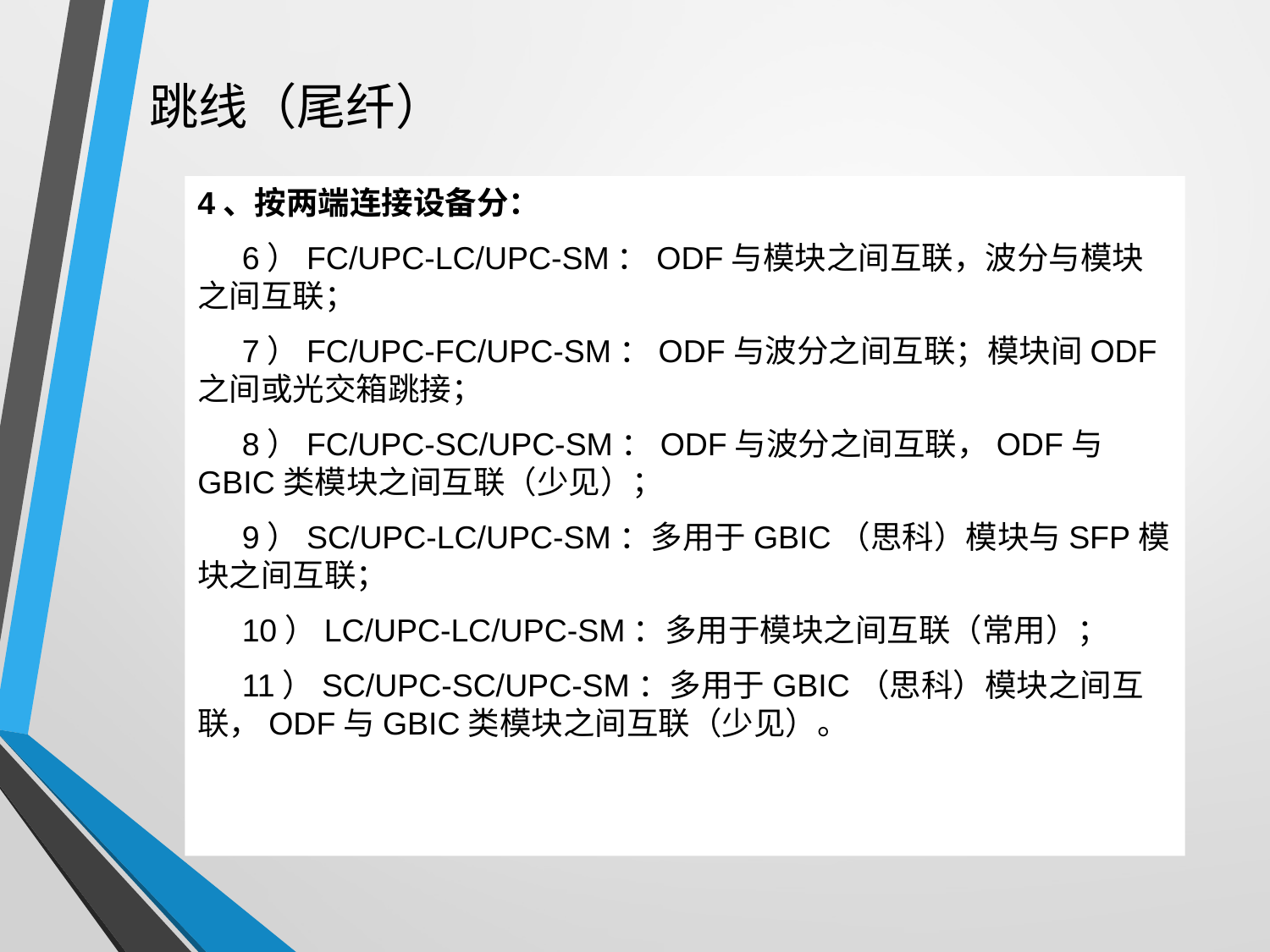

跳线（尾纤）
4、按两端连接设备分：
     6）FC/UPC-LC/UPC-SM：ODF与模块之间互联，波分与模块之间互联；
     7）FC/UPC-FC/UPC-SM：ODF与波分之间互联；模块间ODF之间或光交箱跳接；
     8）FC/UPC-SC/UPC-SM：ODF与波分之间互联，ODF与GBIC类模块之间互联（少见）；
     9）SC/UPC-LC/UPC-SM：多用于GBIC（思科）模块与SFP模块之间互联；
     10）LC/UPC-LC/UPC-SM：多用于模块之间互联（常用）；
     11）SC/UPC-SC/UPC-SM：多用于GBIC（思科）模块之间互联，ODF与GBIC类模块之间互联（少见）。